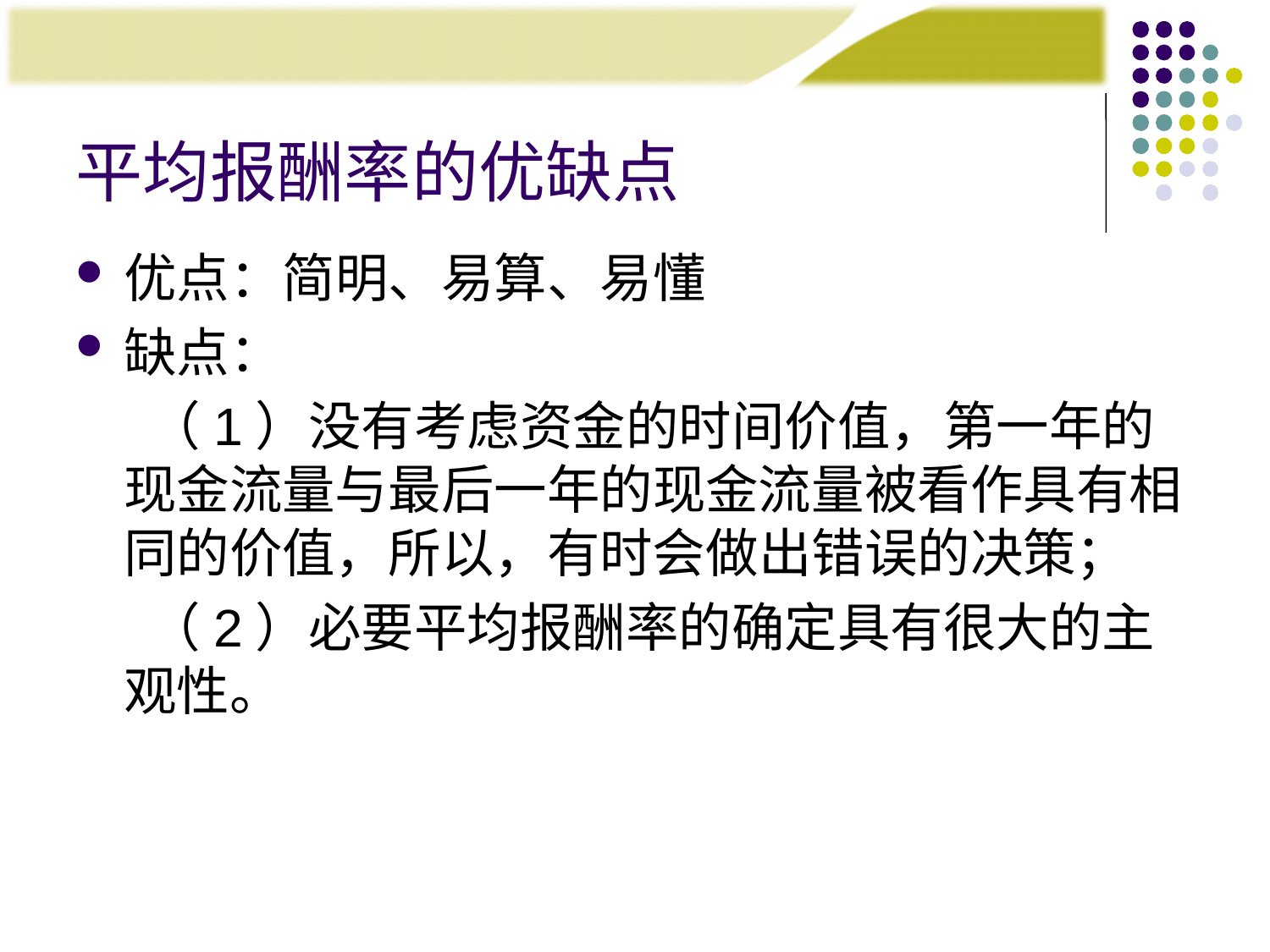

平均报酬率的优缺点
优点：简明、易算、易懂
缺点：
     （1）没有考虑资金的时间价值，第一年的现金流量与最后一年的现金流量被看作具有相同的价值，所以，有时会做出错误的决策；
     （2）必要平均报酬率的确定具有很大的主观性。